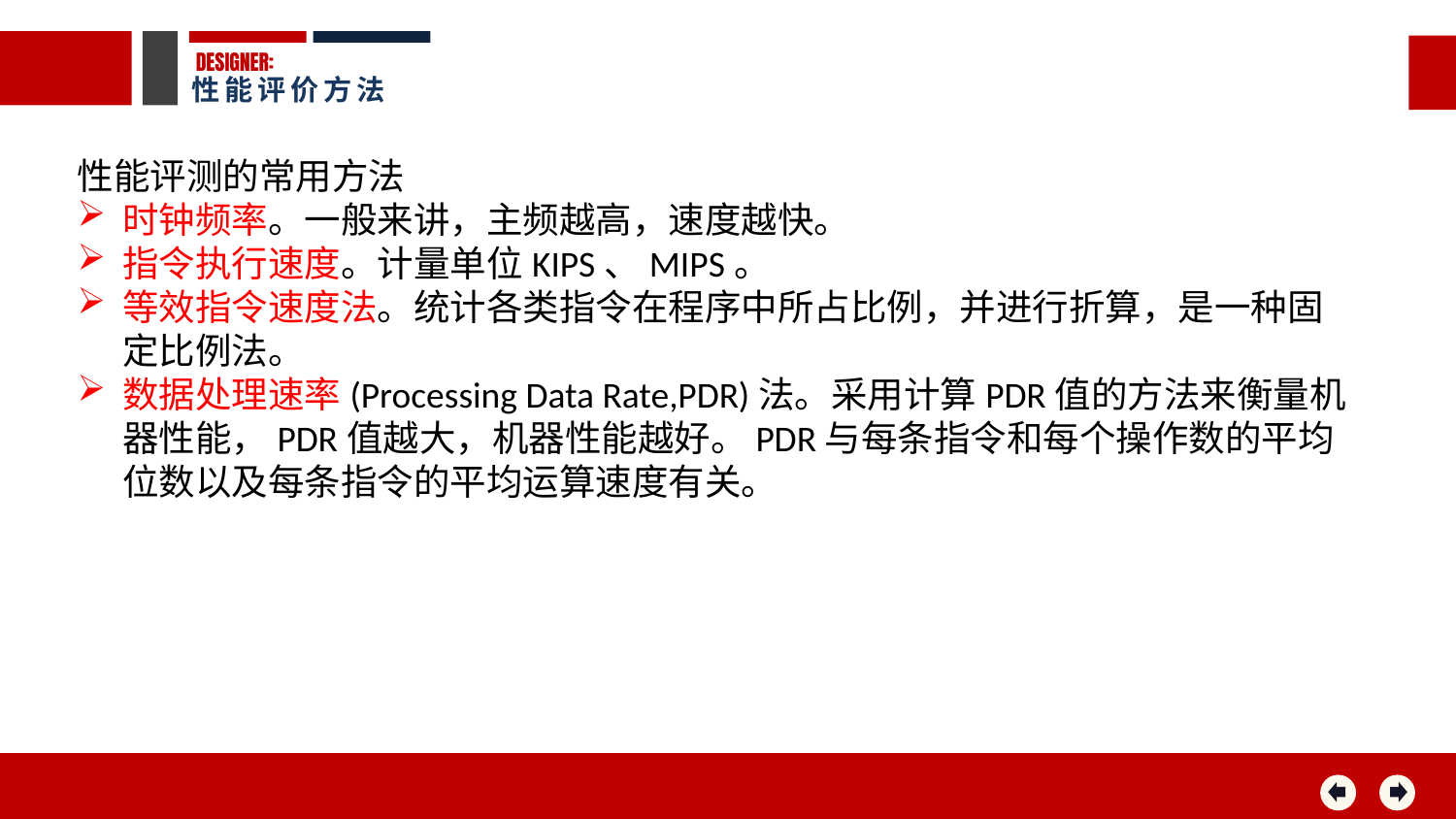

DESIGNER:
性能评价方法
性能评测的常用方法
时钟频率。一般来讲，主频越高，速度越快。
指令执行速度。计量单位KIPS、MIPS。
等效指令速度法。统计各类指令在程序中所占比例，并进行折算，是一种固定比例法。
数据处理速率(Processing Data Rate,PDR)法。采用计算PDR值的方法来衡量机器性能，PDR值越大，机器性能越好。PDR与每条指令和每个操作数的平均位数以及每条指令的平均运算速度有关。